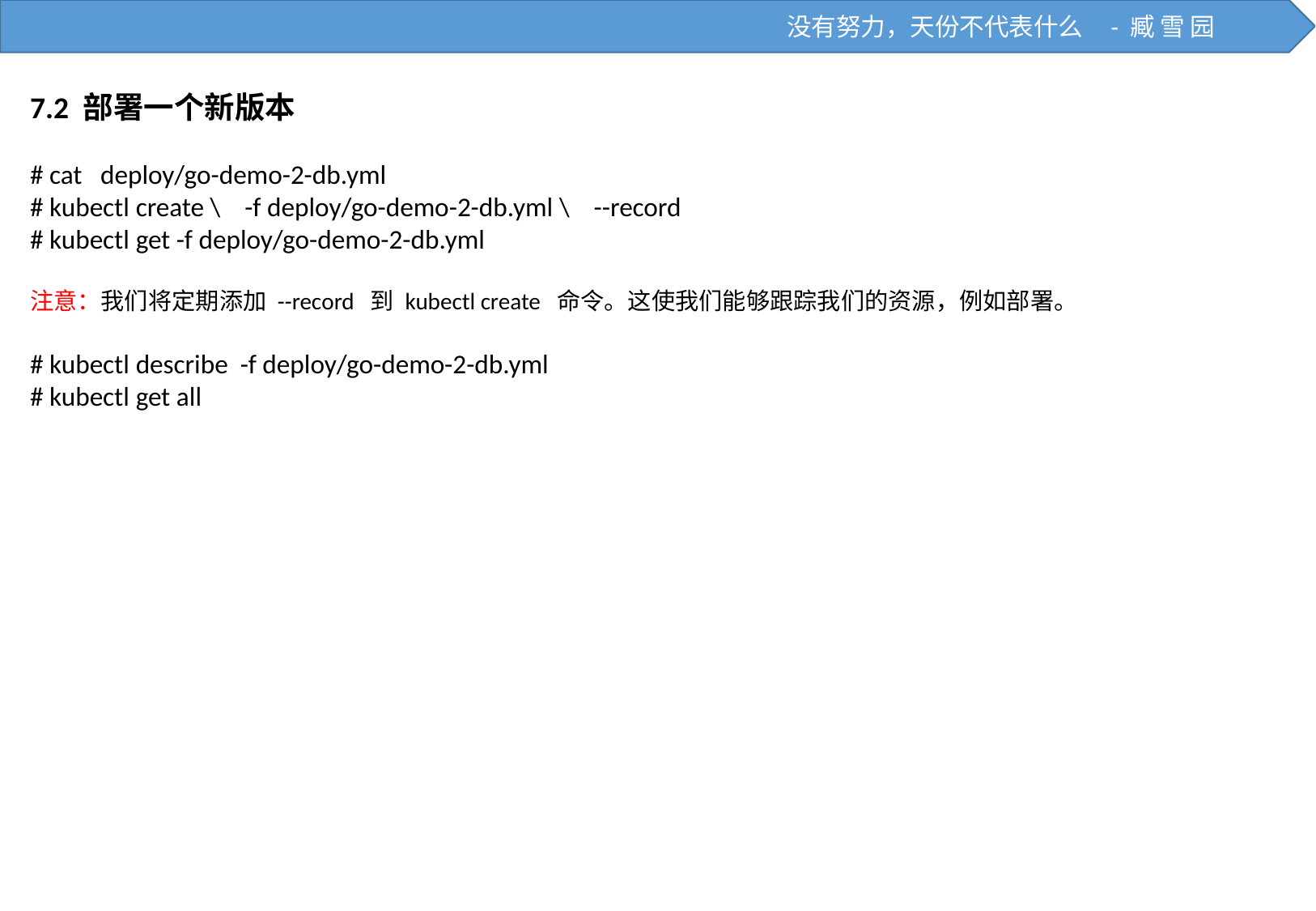

没有努力，天份不代表什么    - 臧 雪 园
7.2 部署一个新版本

# cat   deploy/go-demo-2-db.yml
# kubectl create \    -f deploy/go-demo-2-db.yml \    --record
# kubectl get -f deploy/go-demo-2-db.yml

注意：我们将定期添加 --record  到 kubectl create  命令。这使我们能够跟踪我们的资源，例如部署。

# kubectl describe  -f deploy/go-demo-2-db.yml
# kubectl get all